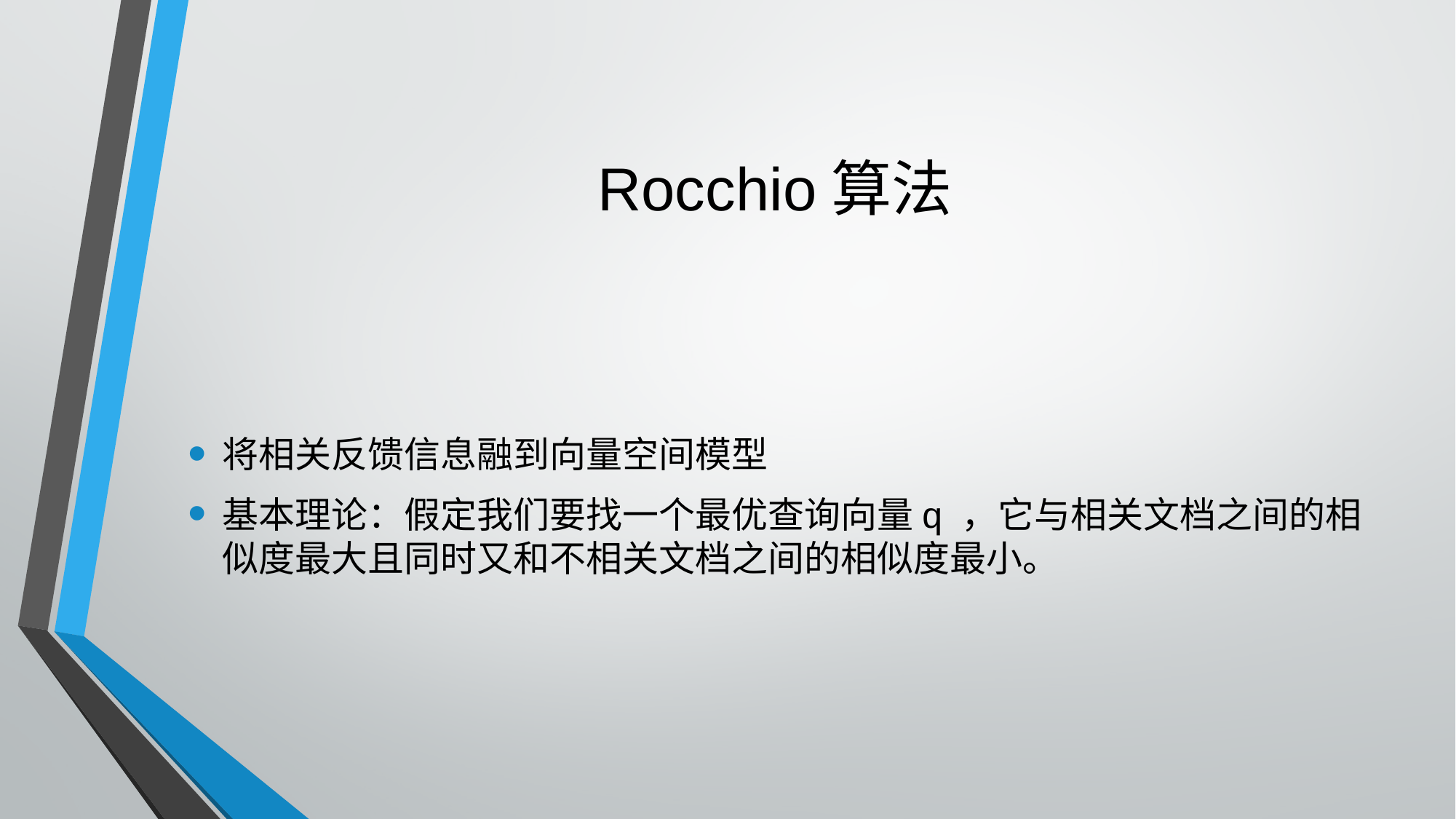

# Rocchio算法
将相关反馈信息融到向量空间模型
基本理论：假定我们要找一个最优查询向量q ，它与相关文档之间的相似度最大且同时又和不相关文档之间的相似度最小。